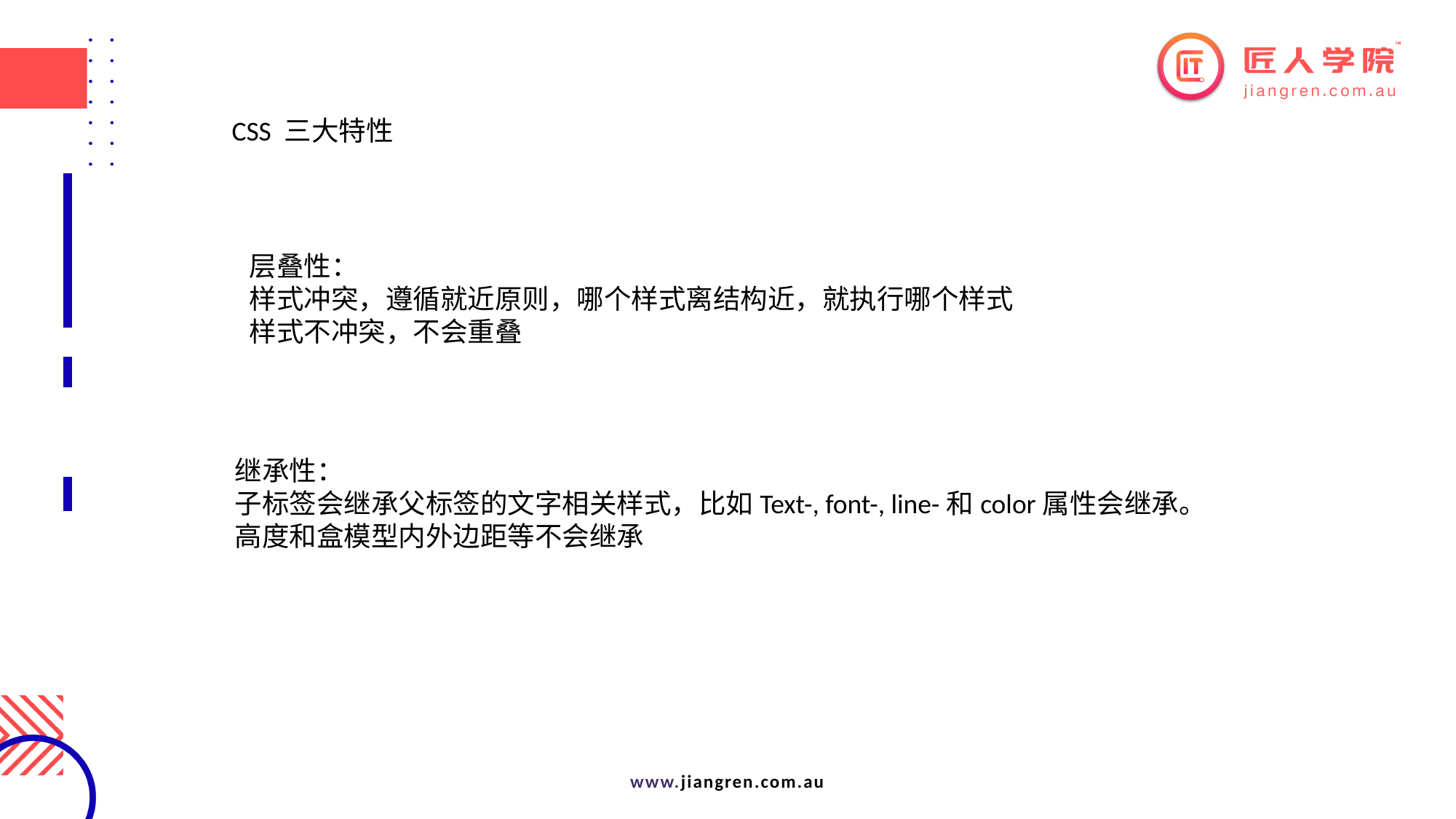

CSS 三大特性
层叠性：
样式冲突，遵循就近原则，哪个样式离结构近，就执行哪个样式
样式不冲突，不会重叠
继承性：
子标签会继承父标签的文字相关样式，比如Text-, font-, line-和color属性会继承。
高度和盒模型内外边距等不会继承